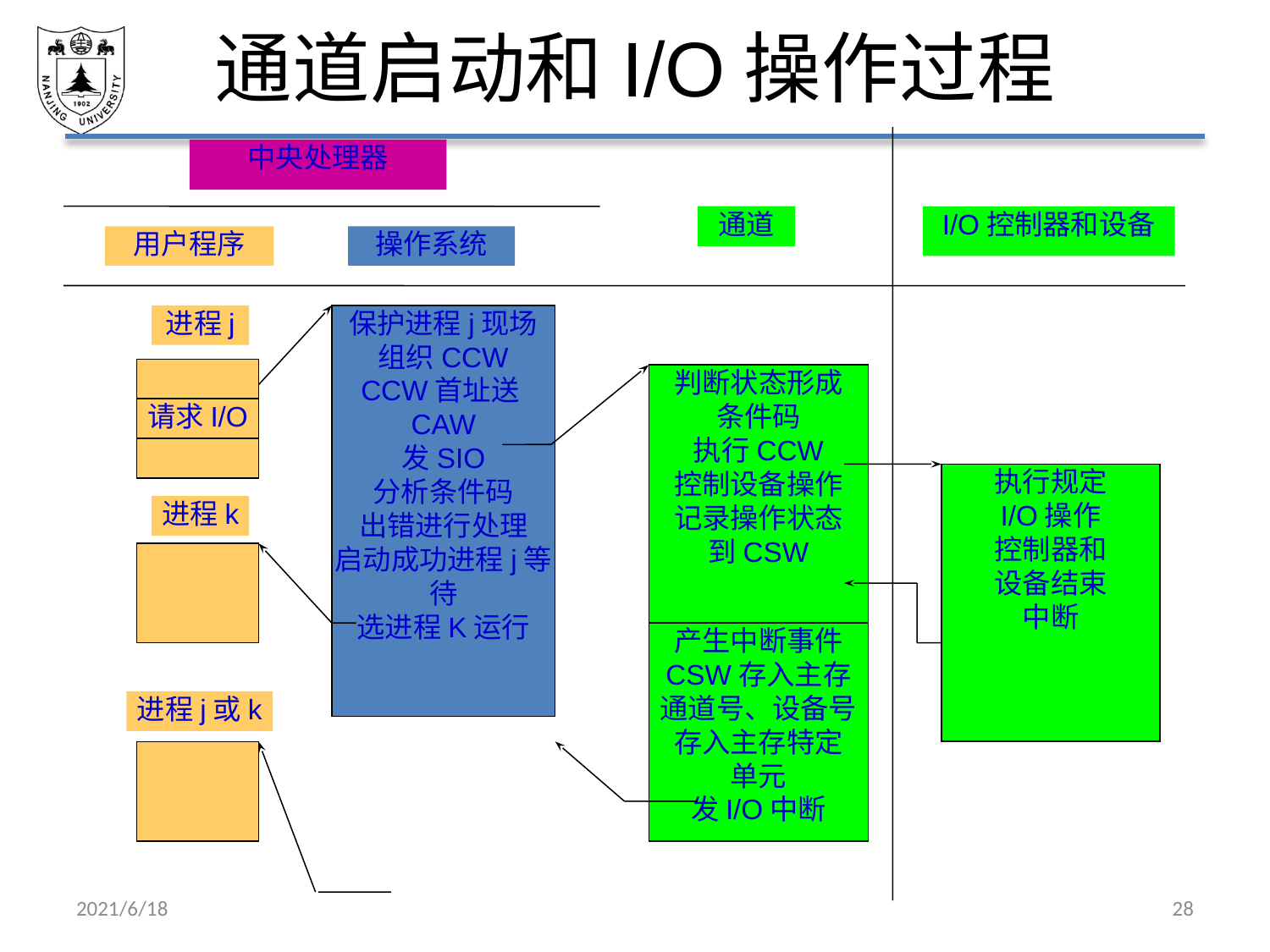

# 通道启动和I/O操作过程

中央处理器

通道
I/O控制器和设备
用户程序

操作系统

进程j

保护进程j现场
组织CCW
CCW首址送CAW
发SIO
分析条件码
出错进行处理
启动成功进程j等待
选进程K运行

请求I/O

判断状态形成
条件码
执行CCW
控制设备操作
记录操作状态
到CSW

执行规定
I/O操作
控制器和
设备结束
中断
进程k

产生中断事件
CSW存入主存
通道号、设备号
存入主存特定
单元
发I/O中断

进程j或k

2021/6/18
28